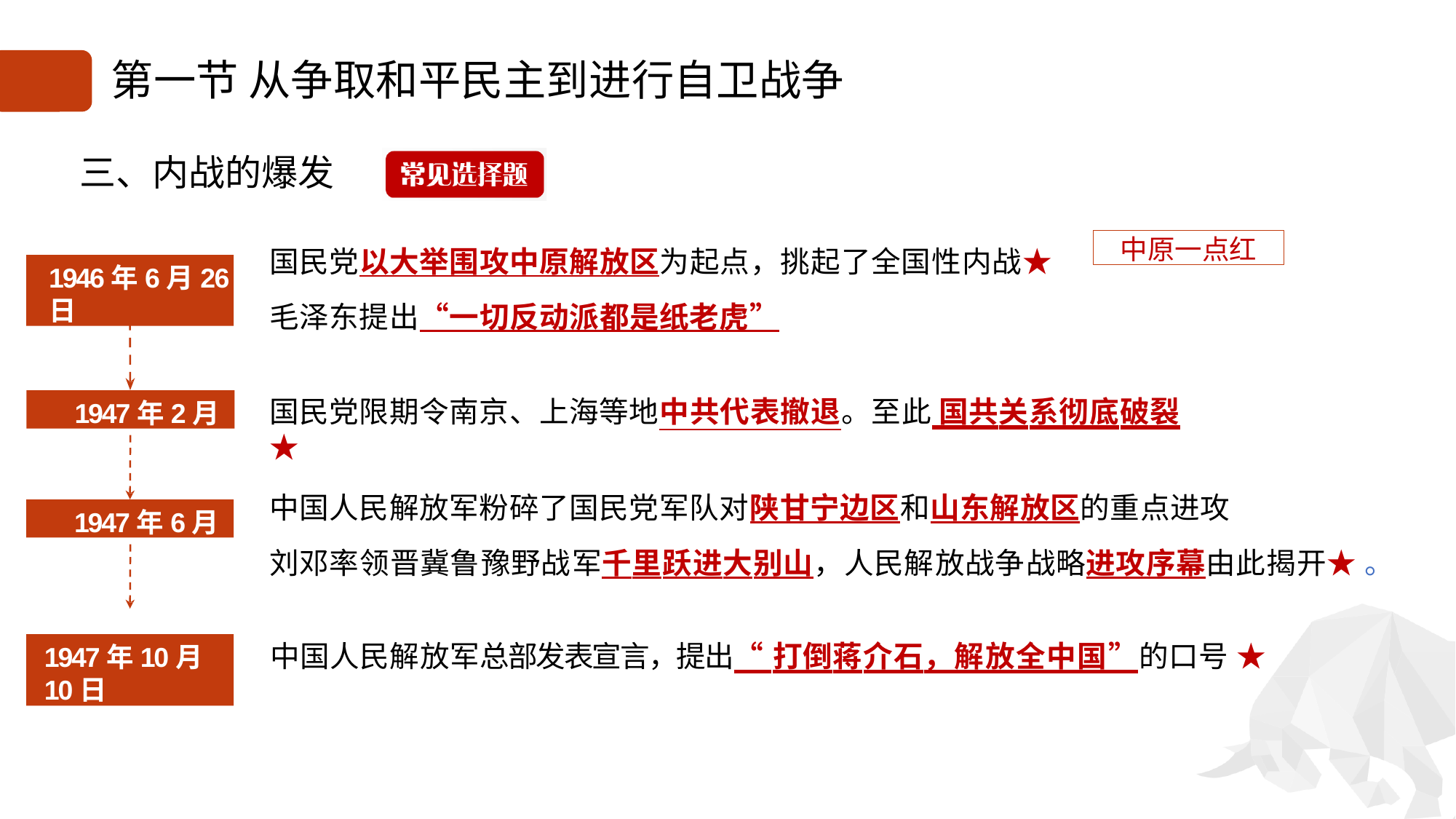

# 第一节 从争取和平民主到进行自卫战争
三、内战的爆发

国民党以大举围攻中原解放区为起点，挑起了全国性内战★
毛泽东提出“一切反动派都是纸老虎”
中原一点红
1946年6月26日

1947年2月
国民党限期令南京、上海等地中共代表撤退。至此 国共关系彻底破裂★

中国人民解放军粉碎了国民党军队对陕甘宁边区和山东解放区的重点进攻
刘邓率领晋冀鲁豫野战军千里跃进大别山，人民解放战争战略进攻序幕由此揭开★ 。
1947年6月

1947年10月10日
中国人民解放军总部发表宣言，提出“ 打倒蒋介石，解放全中国”的口号 ★